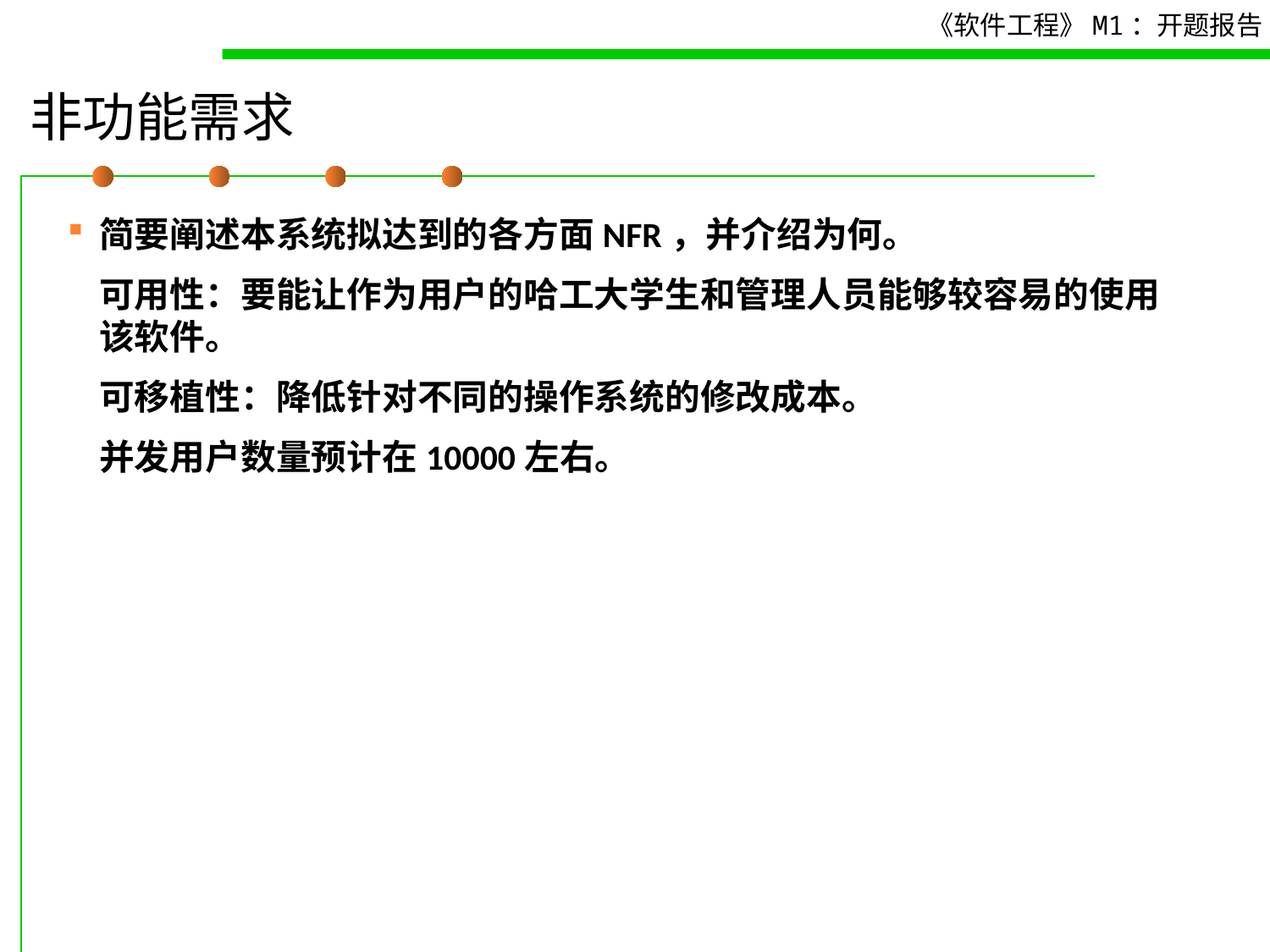

# 非功能需求
简要阐述本系统拟达到的各方面NFR，并介绍为何。
	可用性：要能让作为用户的哈工大学生和管理人员能够较容易的使用该软件。
	可移植性：降低针对不同的操作系统的修改成本。
	并发用户数量预计在10000左右。